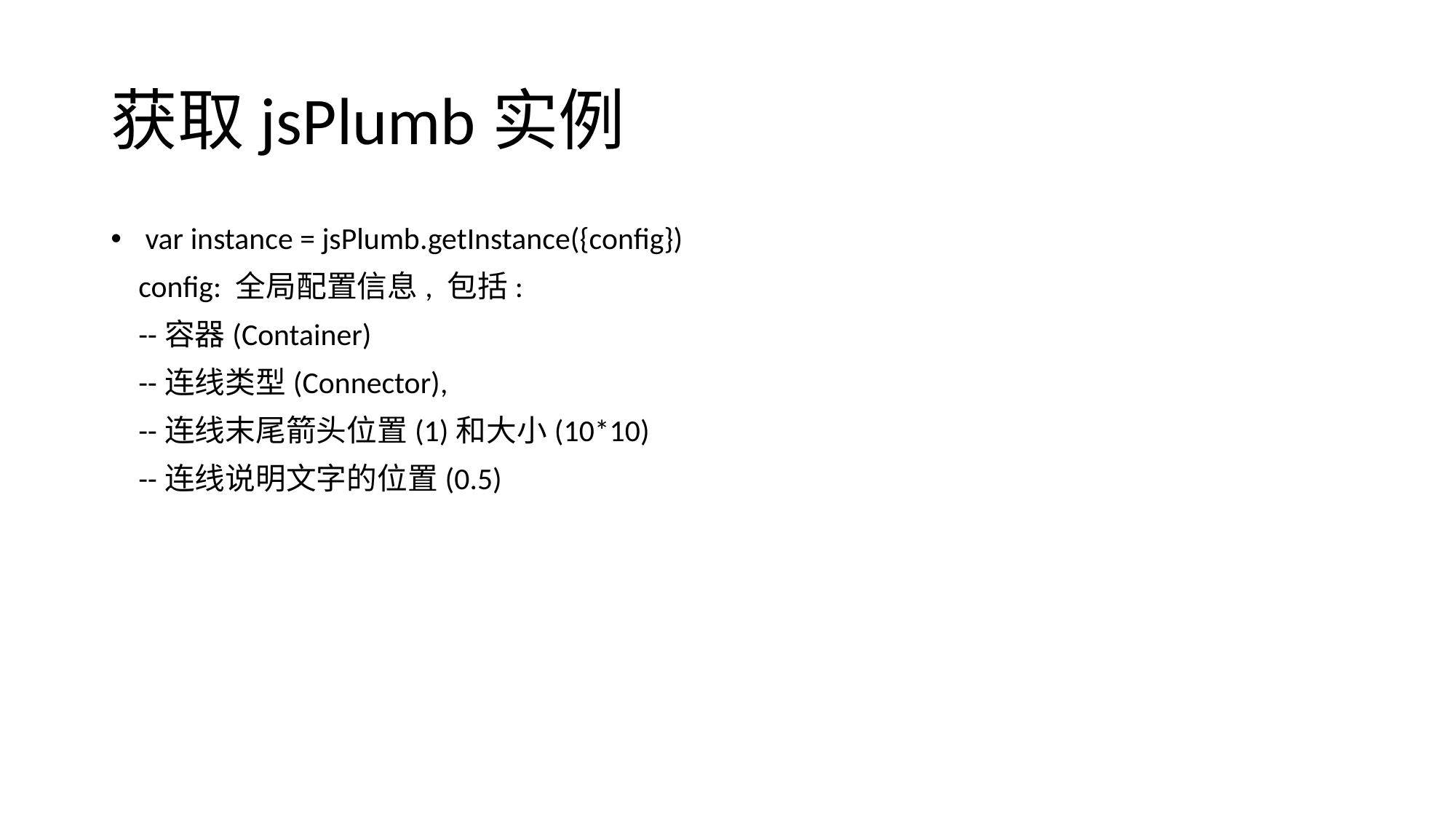

# 获取jsPlumb实例
 var instance = jsPlumb.getInstance({config})
    config: 全局配置信息, 包括:
    --容器(Container)
    --连线类型(Connector),
    --连线末尾箭头位置(1)和大小(10*10)
    --连线说明文字的位置(0.5)